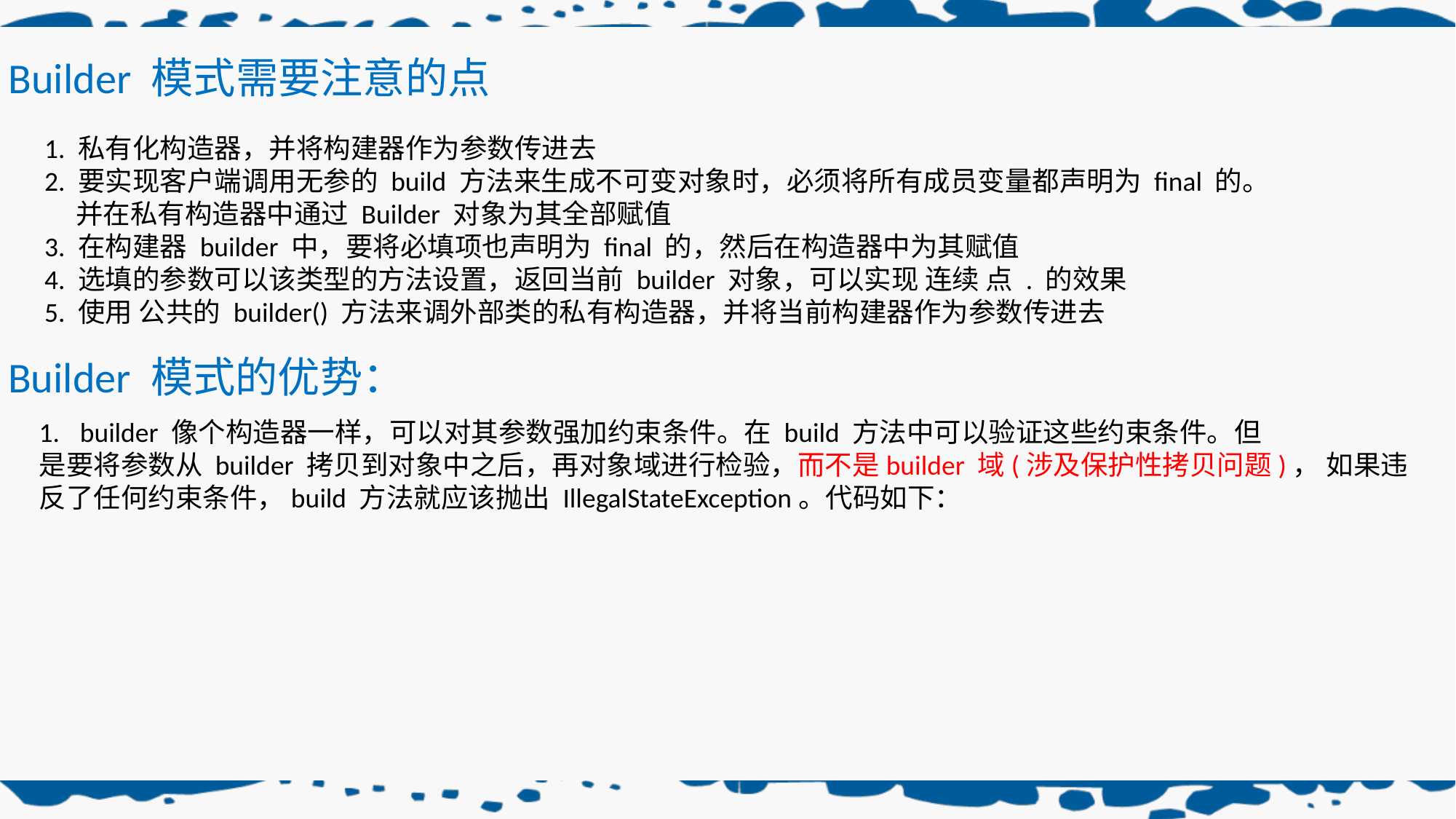

Builder 模式需要注意的点
       1. 私有化构造器，并将构建器作为参数传进去
       2. 要实现客户端调用无参的 build 方法来生成不可变对象时，必须将所有成员变量都声明为 final 的。
           并在私有构造器中通过 Builder 对象为其全部赋值
       3. 在构建器 builder 中，要将必填项也声明为 final 的，然后在构造器中为其赋值
       4. 选填的参数可以该类型的方法设置，返回当前 builder 对象，可以实现 连续 点 . 的效果
       5. 使用 公共的 builder() 方法来调外部类的私有构造器，并将当前构建器作为参数传进去

Builder 模式的优势：
builder 像个构造器一样，可以对其参数强加约束条件。在 build 方法中可以验证这些约束条件。但
是要将参数从 builder 拷贝到对象中之后，再对象域进行检验，而不是builder 域(涉及保护性拷贝问题)， 如果违
反了任何约束条件，build 方法就应该抛出 IllegalStateException。代码如下：